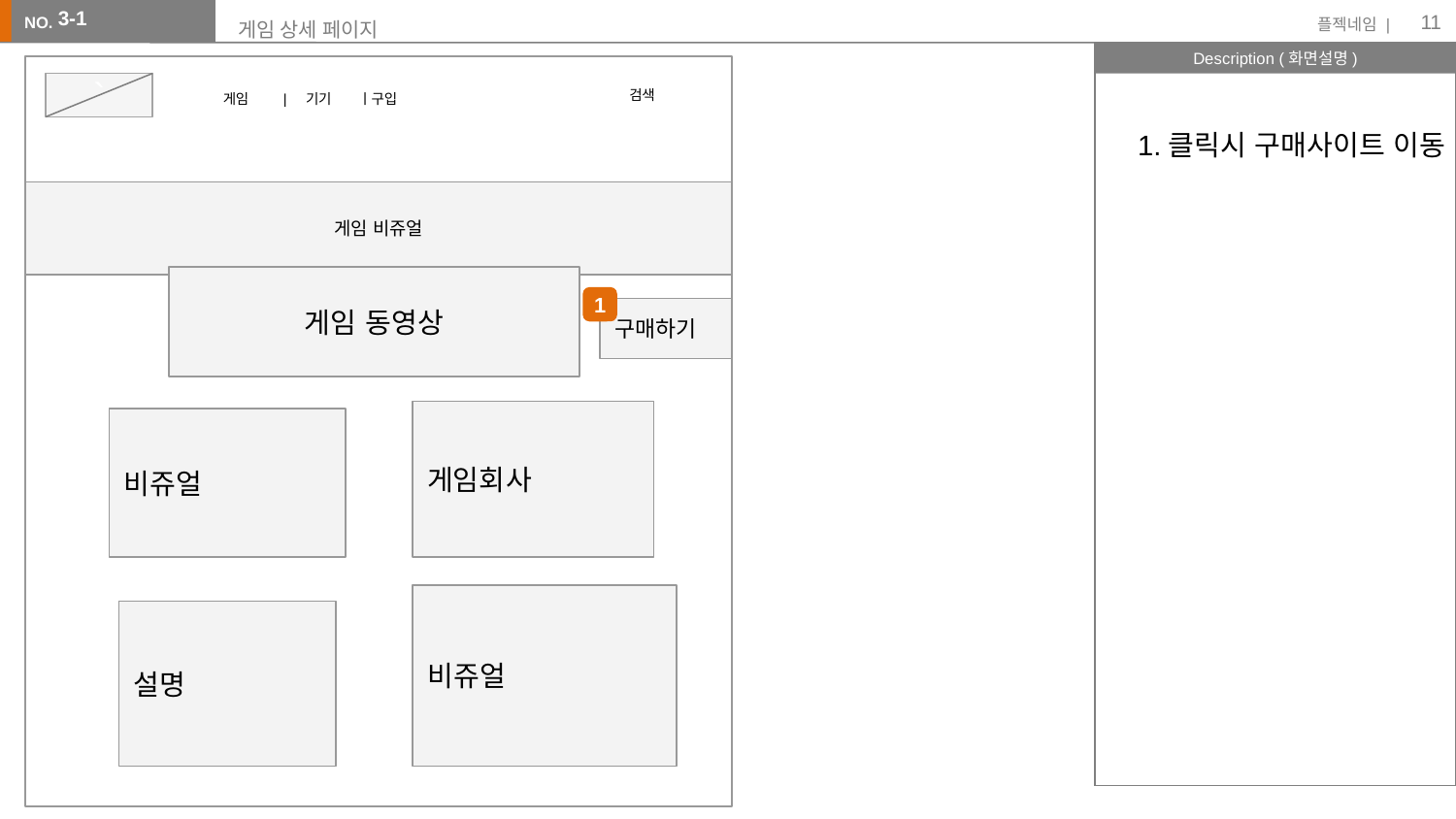

11
3-1
# 게임 상세 페이지

`
   검색
게임        |    기기       ㅣ구입
1.클릭시 구매사이트 이동
게임 비쥬얼
게임 동영상
1
구매하기
게임회사
비쥬얼
비쥬얼
설명